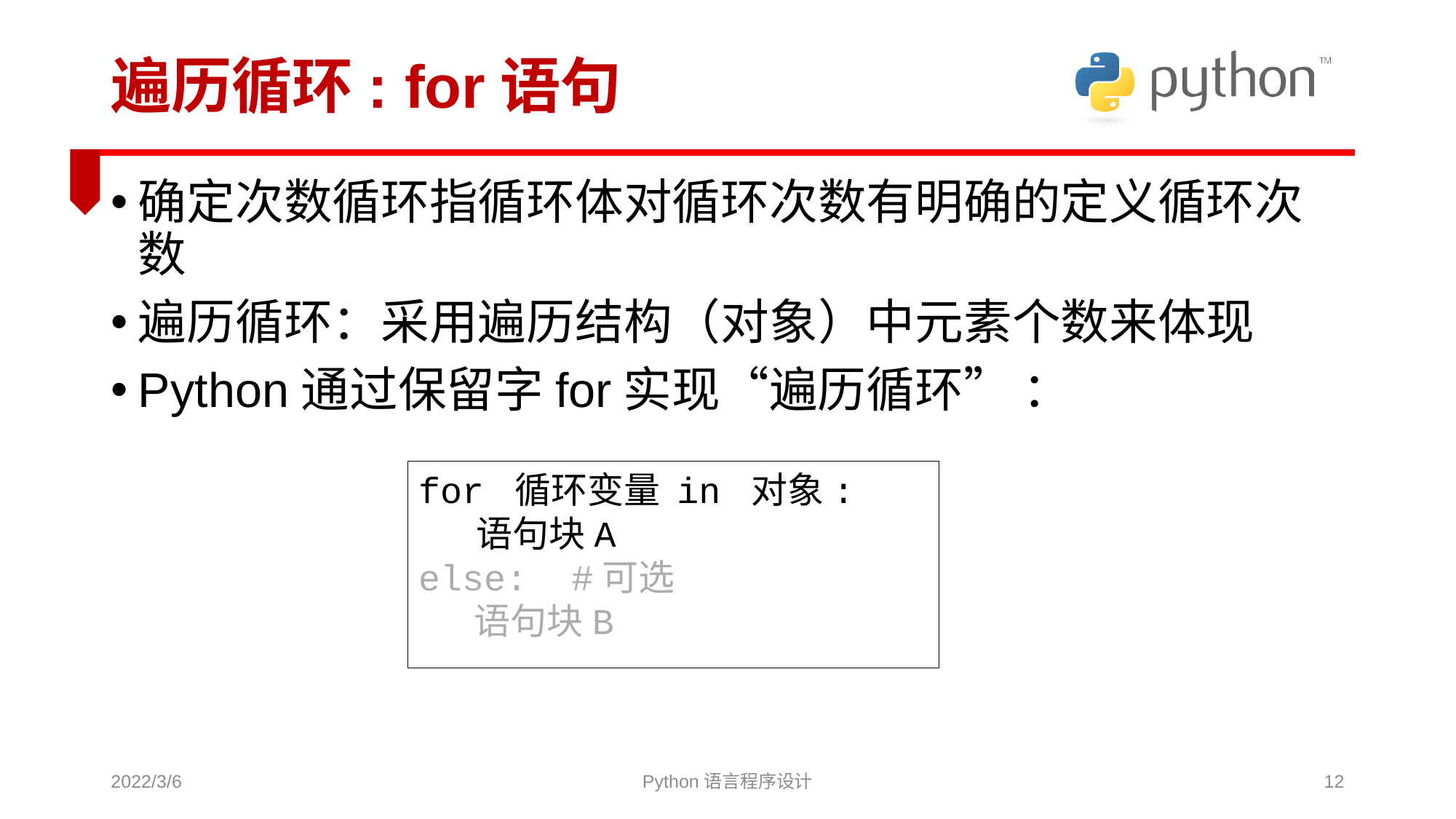

# 遍历循环: for语句
确定次数循环指循环体对循环次数有明确的定义循环次数
遍历循环：采用遍历结构（对象）中元素个数来体现
Python通过保留字for实现“遍历循环” ：

for 循环变量 in 对象:
      语句块A
else:  #可选
      语句块B

2022/3/6
Python语言程序设计
12